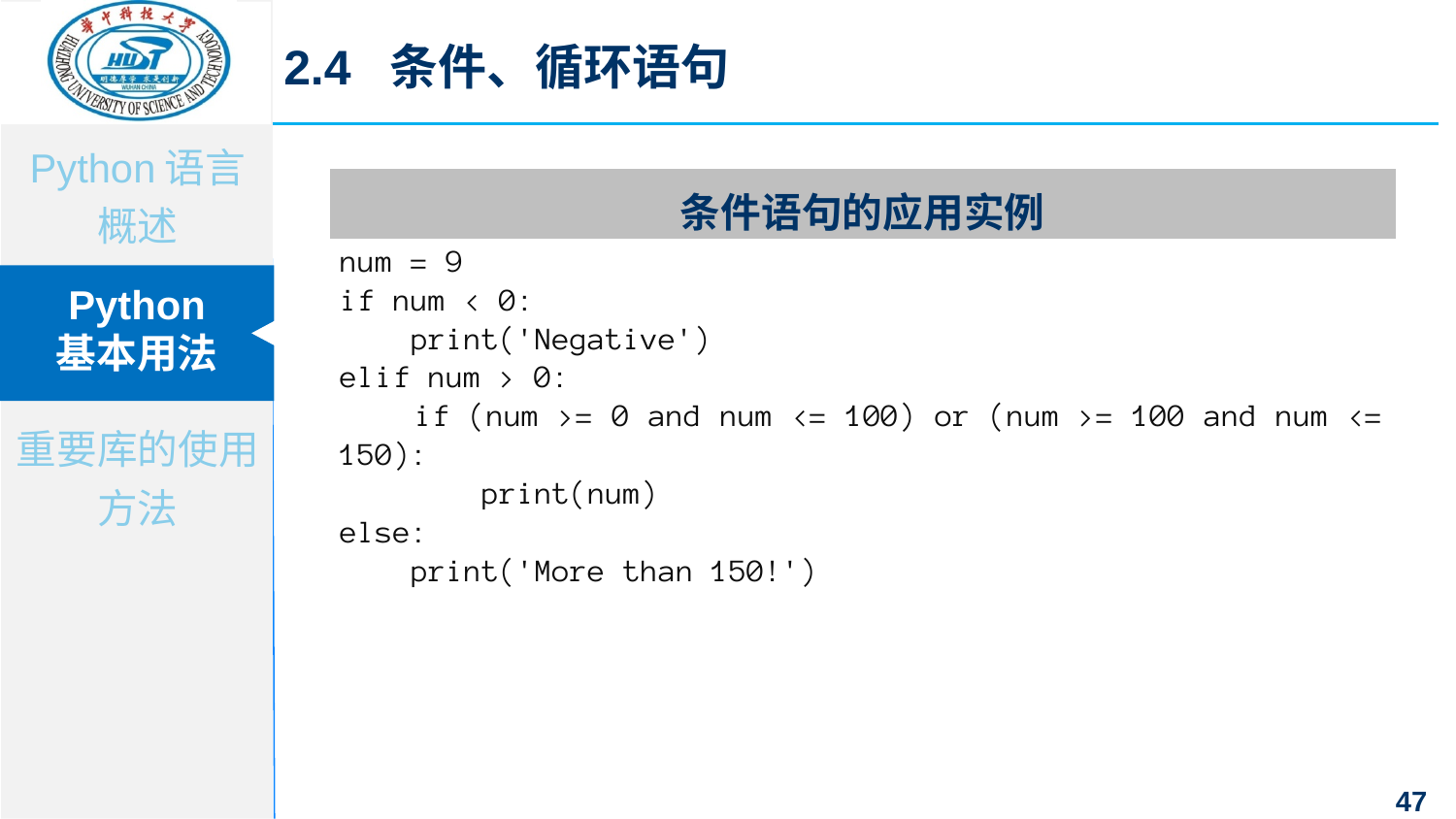

2.4  条件、循环语句
| 条件语句的应用实例 |
| --- |
| num = 9 if num < 0: print('Negative') elif num > 0: if (num >= 0 and num <= 100) or (num >= 100 and num <= 150): print(num) else: print('More than 150!') |